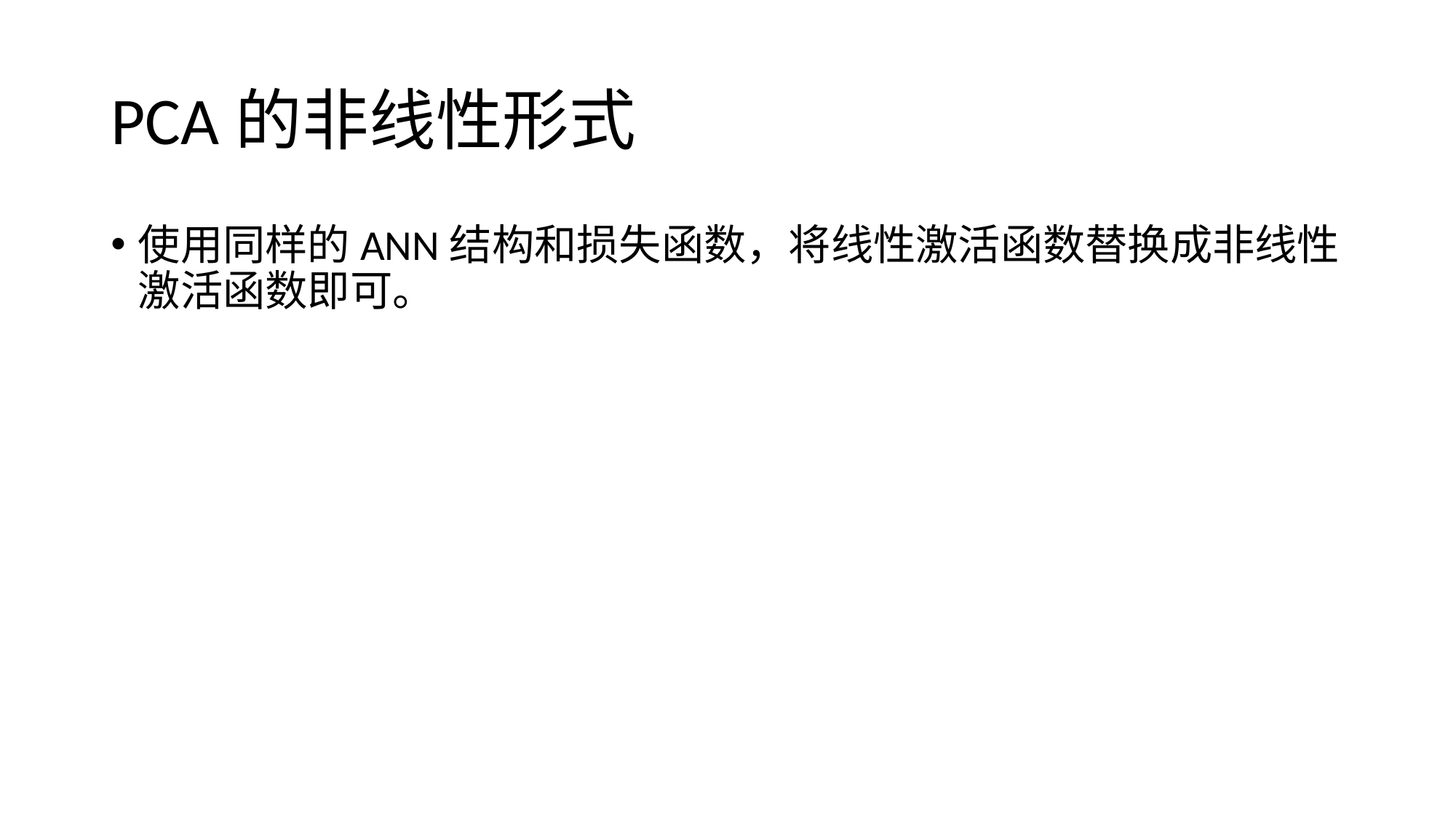

# PCA的非线性形式
使用同样的ANN结构和损失函数，将线性激活函数替换成非线性激活函数即可。